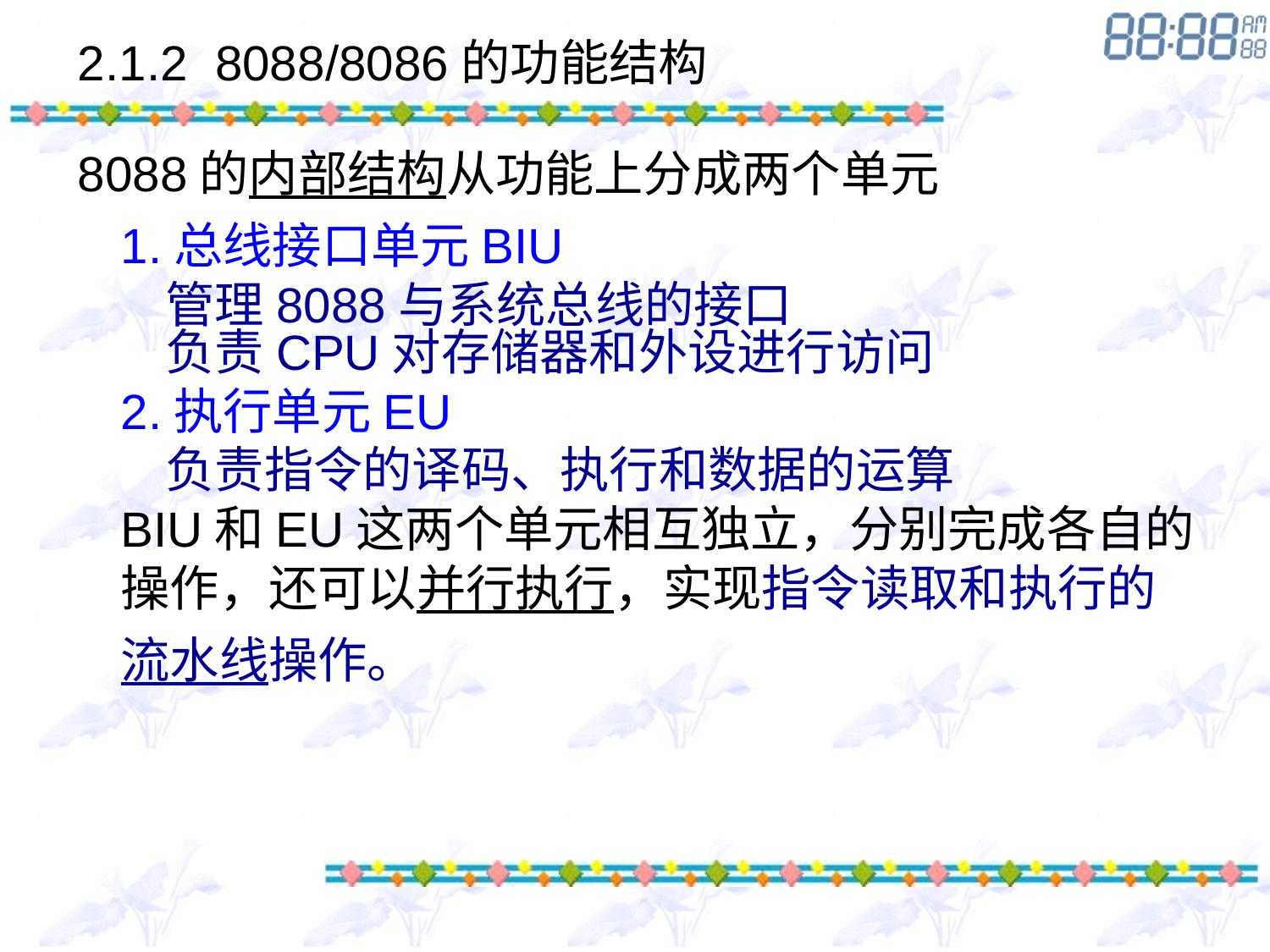

2.1.2  8088/8086的功能结构
8088的内部结构从功能上分成两个单元
1.总线接口单元BIU
   管理8088与系统总线的接口
   负责CPU对存储器和外设进行访问
2.执行单元EU
   负责指令的译码、执行和数据的运算
BIU和EU这两个单元相互独立，分别完成各自的操作，还可以并行执行，实现指令读取和执行的流水线操作。